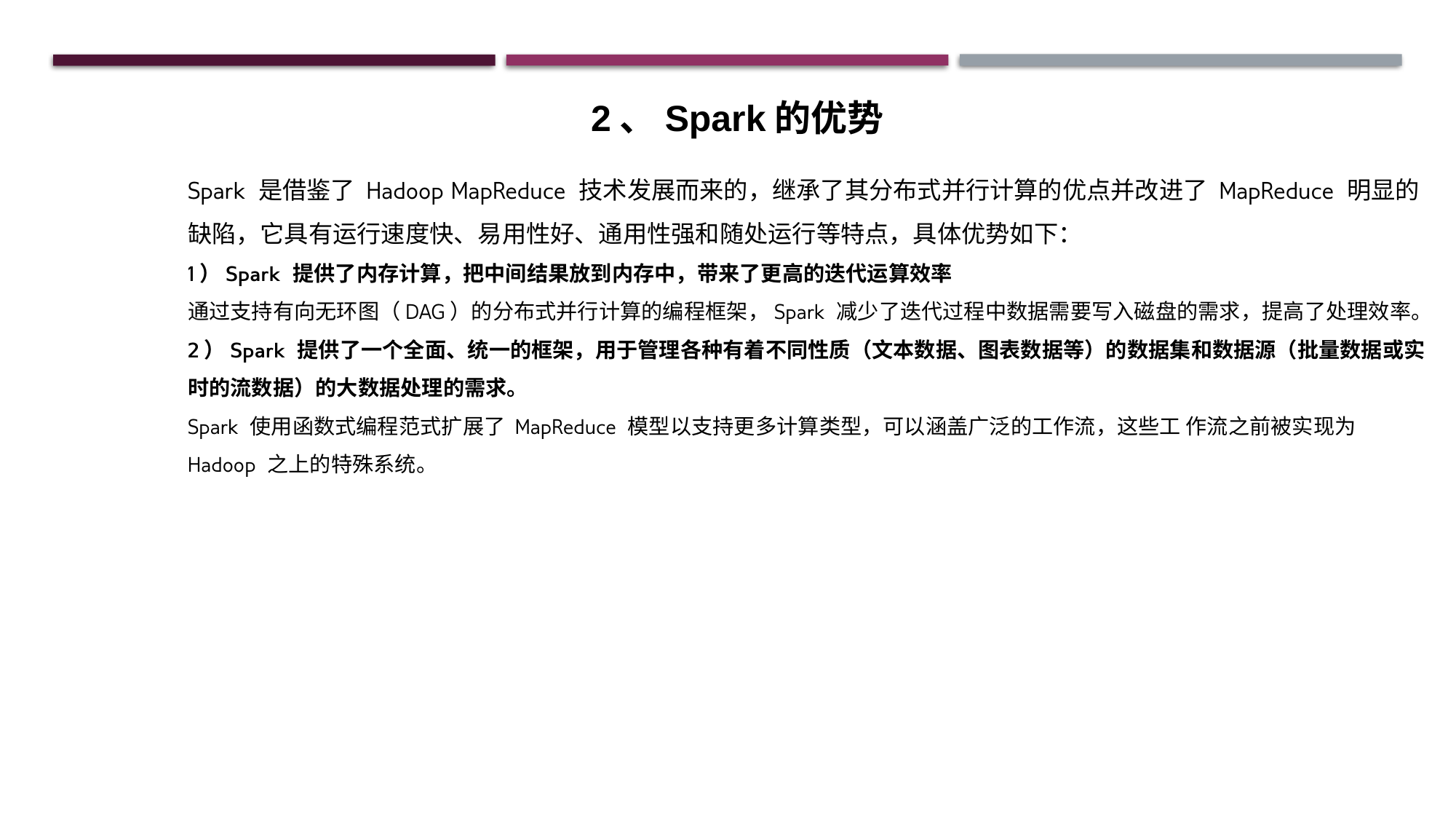

2、Spark的优势
Spark 是借鉴了 Hadoop MapReduce 技术发展而来的，继承了其分布式并行计算的优点并改进了 MapReduce 明显的缺陷，它具有运行速度快、易用性好、通用性强和随处运行等特点，具体优势如下：
1）Spark 提供了内存计算，把中间结果放到内存中，带来了更高的迭代运算效率
通过支持有向无环图（DAG）的分布式并行计算的编程框架，Spark 减少了迭代过程中数据需要写入磁盘的需求，提高了处理效率。
2）Spark 提供了一个全面、统一的框架，用于管理各种有着不同性质（文本数据、图表数据等）的数据集和数据源（批量数据或实时的流数据）的大数据处理的需求。
Spark 使用函数式编程范式扩展了 MapReduce 模型以支持更多计算类型，可以涵盖广泛的工作流，这些工 作流之前被实现为 Hadoop 之上的特殊系统。